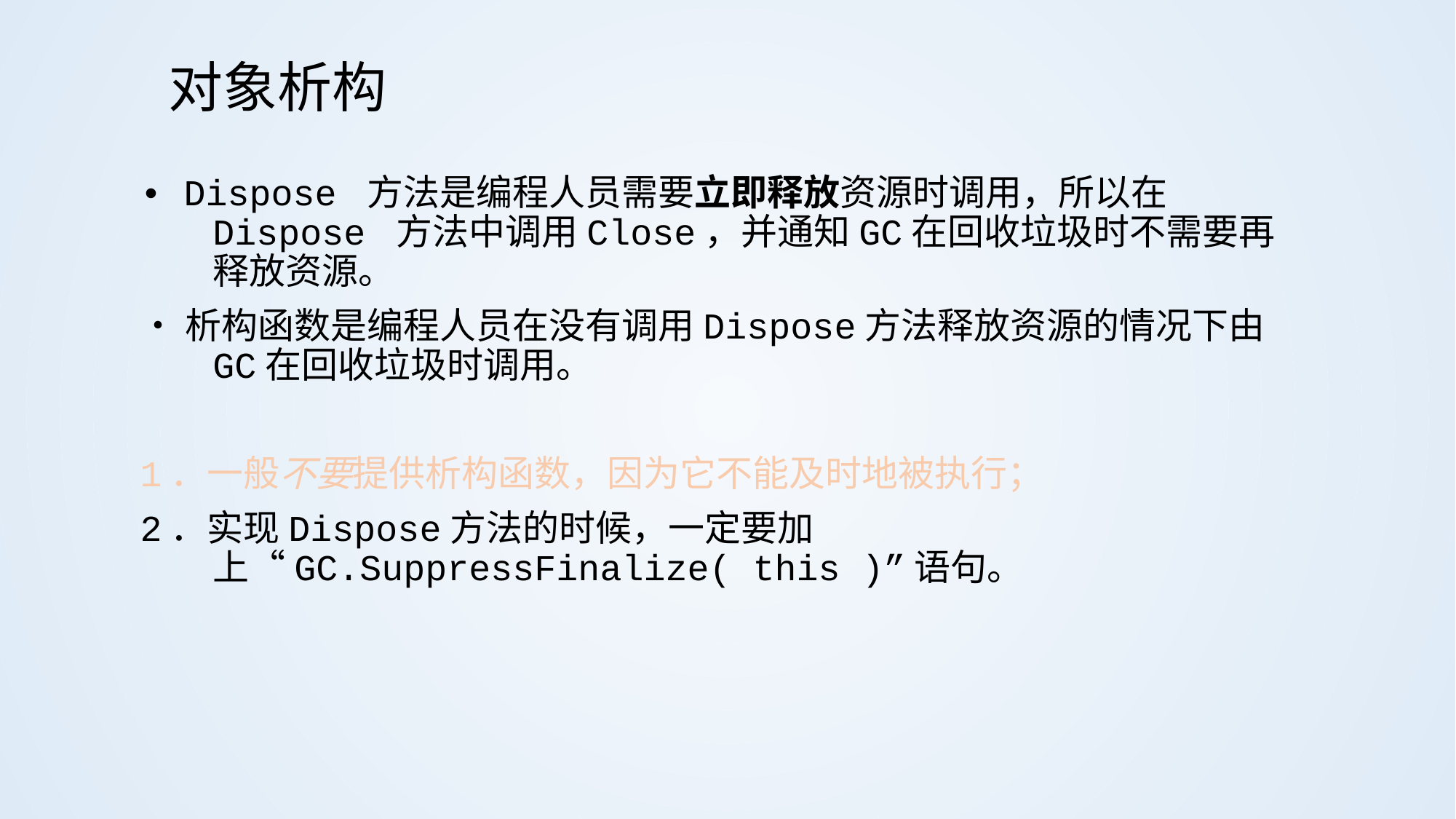

# 对象析构
• Dispose 方法是编程人员需要立即释放资源时调用，所以在Dispose 方法中调用Close，并通知GC在回收垃圾时不需要再释放资源。
•析构函数是编程人员在没有调用Dispose方法释放资源的情况下由GC在回收垃圾时调用。

1．一般不要提供析构函数，因为它不能及时地被执行；
2．实现Dispose方法的时候，一定要加上“GC.SuppressFinalize( this )”语句。